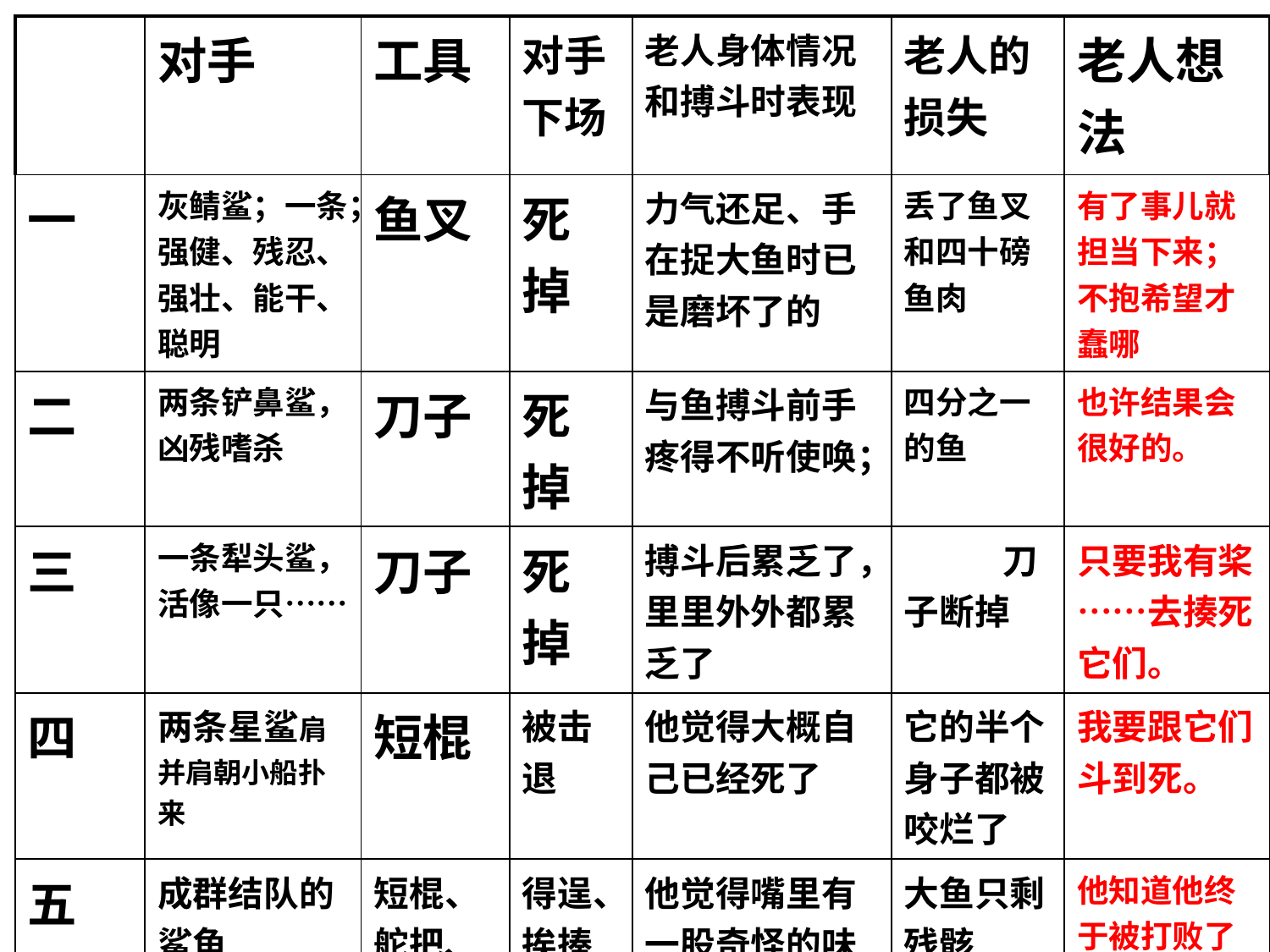

|  | 对手 | 工具 | 对手下场 | 老人身体情况和搏斗时表现 | 老人的损失 | 老人想法 |
| --- | --- | --- | --- | --- | --- | --- |
| 一 | 灰鲭鲨；一条；强健、残忍、强壮、能干、聪明 | 鱼叉 | 死掉 | 力气还足、手在捉大鱼时已是磨坏了的 | 丢了鱼叉和四十磅鱼肉 | 有了事儿就担当下来；不抱希望才蠢哪 |
| 二 | 两条铲鼻鲨，凶残嗜杀 | 刀子 | 死掉 | 与鱼搏斗前手疼得不听使唤； | 四分之一的鱼 | 也许结果会很好的。 |
| 三 | 一条犁头鲨，活像一只…… | 刀子 | 死掉 | 搏斗后累乏了，里里外外都累乏了 | 刀子断掉 | 只要我有桨……去揍死它们。 |
| 四 | 两条星鲨肩并肩朝小船扑来 | 短棍 | 被击退 | 他觉得大概自己已经死了 | 它的半个身子都被咬烂了 | 我要跟它们斗到死。 |
| 五 | 成群结队的鲨鱼 | 短棍、舵把、桨把 | 得逞、挨揍 | 他觉得嘴里有一股奇怪的味道。 | 大鱼只剩残骸 | 他知道他终于被打败了 |